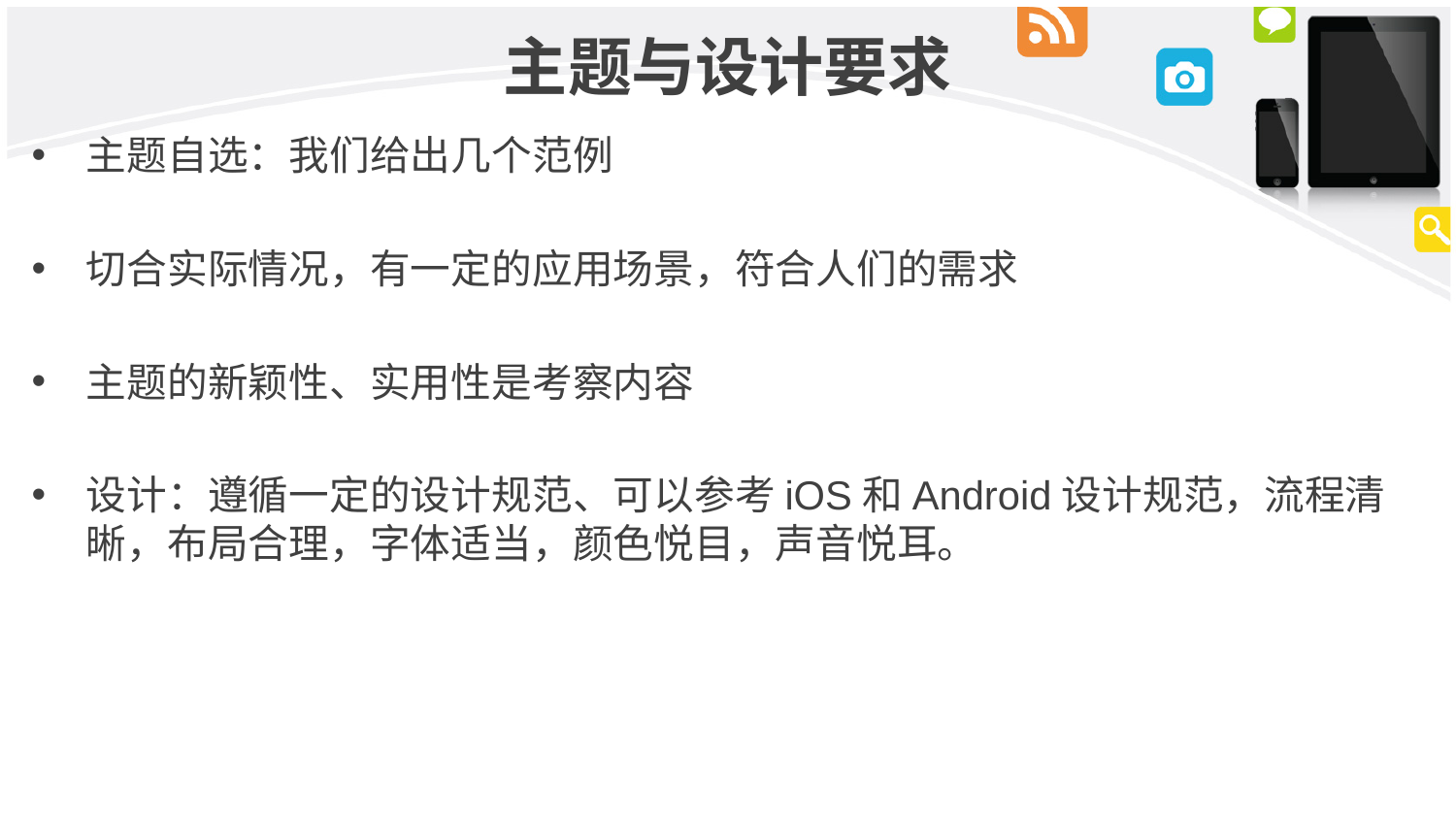

# 主题与设计要求
主题自选：我们给出几个范例

切合实际情况，有一定的应用场景，符合人们的需求

主题的新颖性、实用性是考察内容

设计：遵循一定的设计规范、可以参考iOS和Android设计规范，流程清晰，布局合理，字体适当，颜色悦目，声音悦耳。